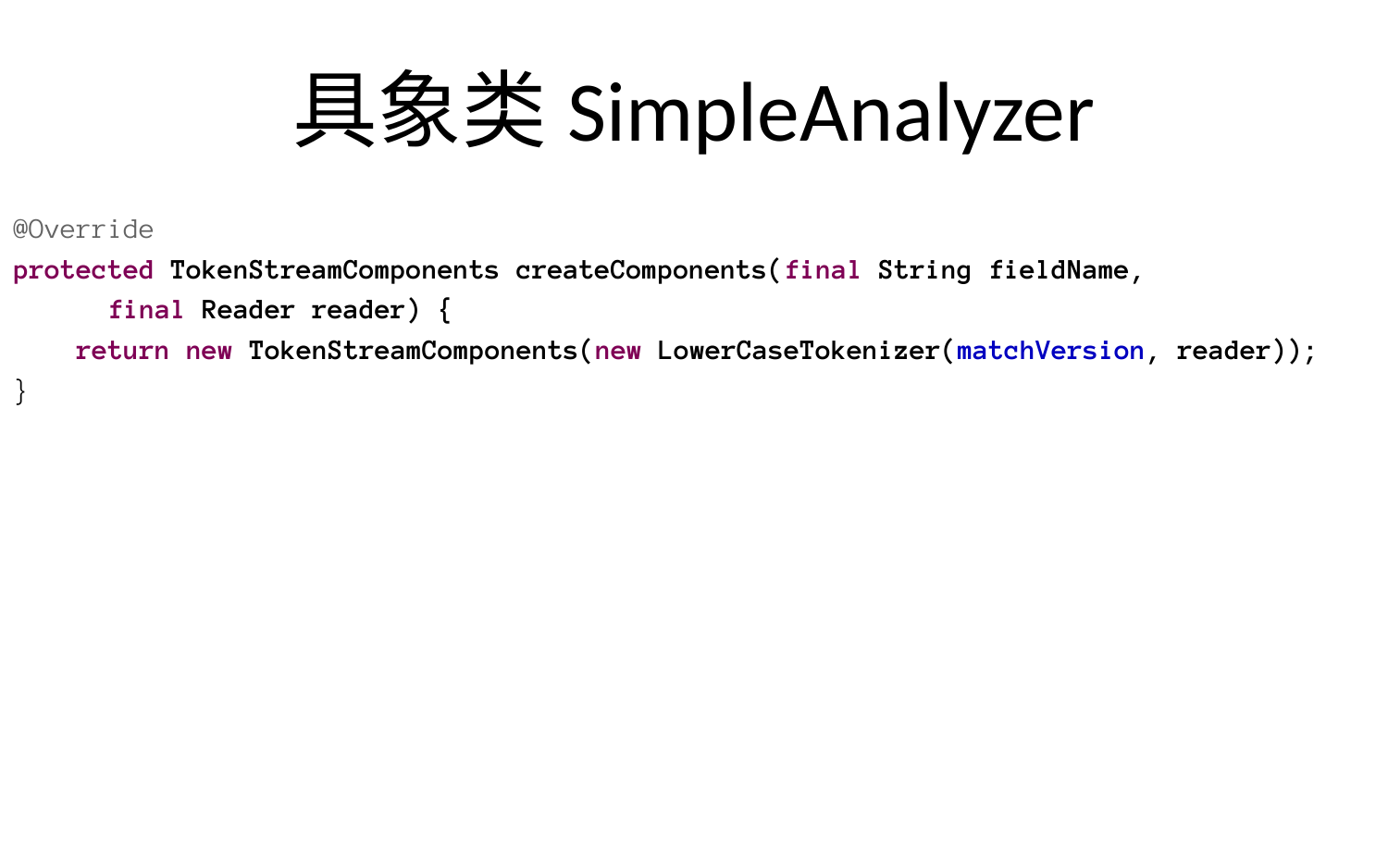

# 具象类SimpleAnalyzer
@Override
protected TokenStreamComponents createComponents(final String fieldName,
      final Reader reader) {
    return new TokenStreamComponents(new LowerCaseTokenizer(matchVersion, reader));
}